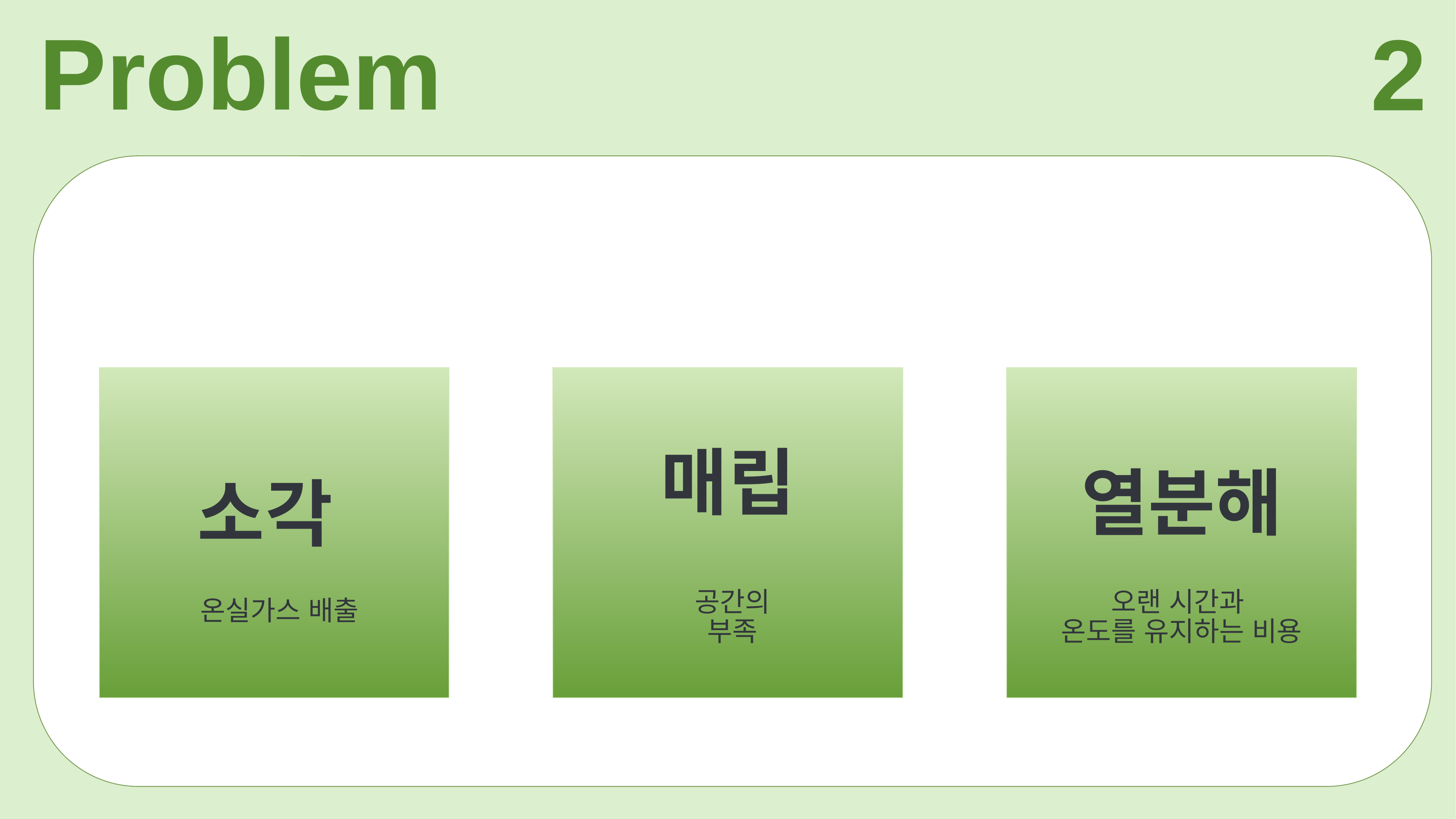

Problem
2

열분해
소각
매립
오랜 시간과
온도를 유지하는 비용
공간의
부족
온실가스 배출